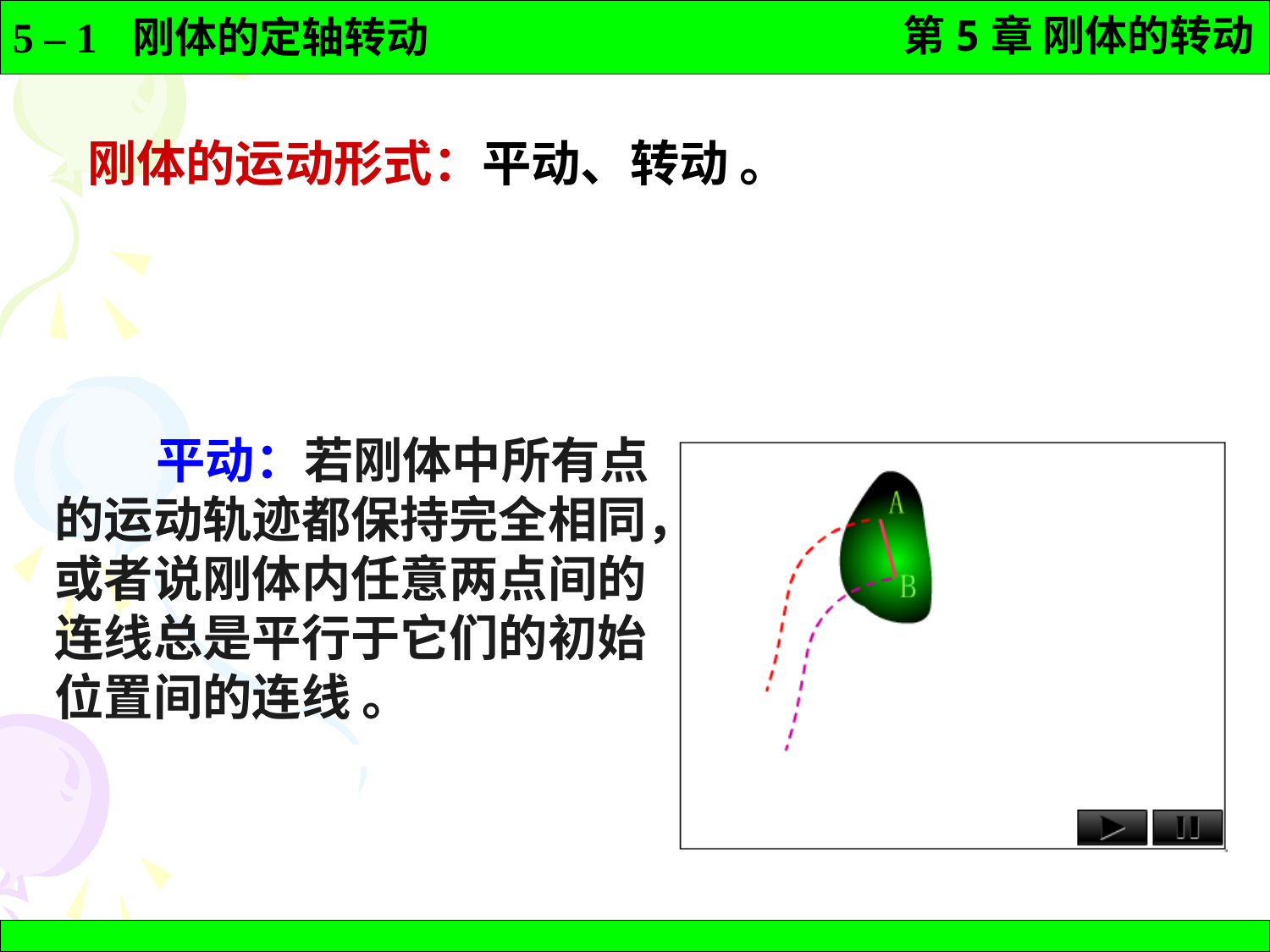

刚体的运动形式：平动、转动 。
        平动：若刚体中所有点的运动轨迹都保持完全相同，或者说刚体内任意两点间的连线总是平行于它们的初始位置间的连线 。